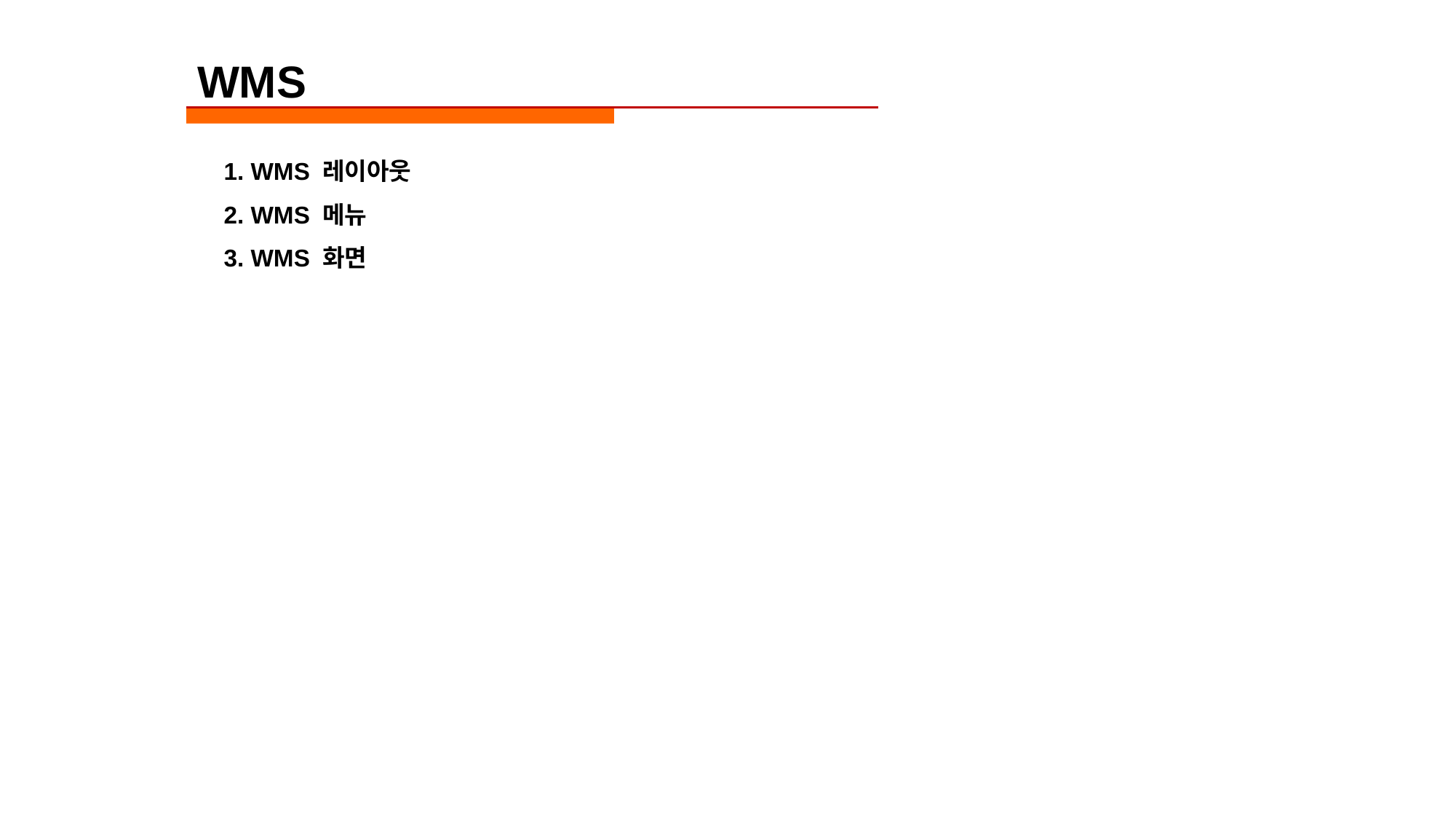

WMS

1. WMS 레이아웃
2. WMS 메뉴
3. WMS 화면